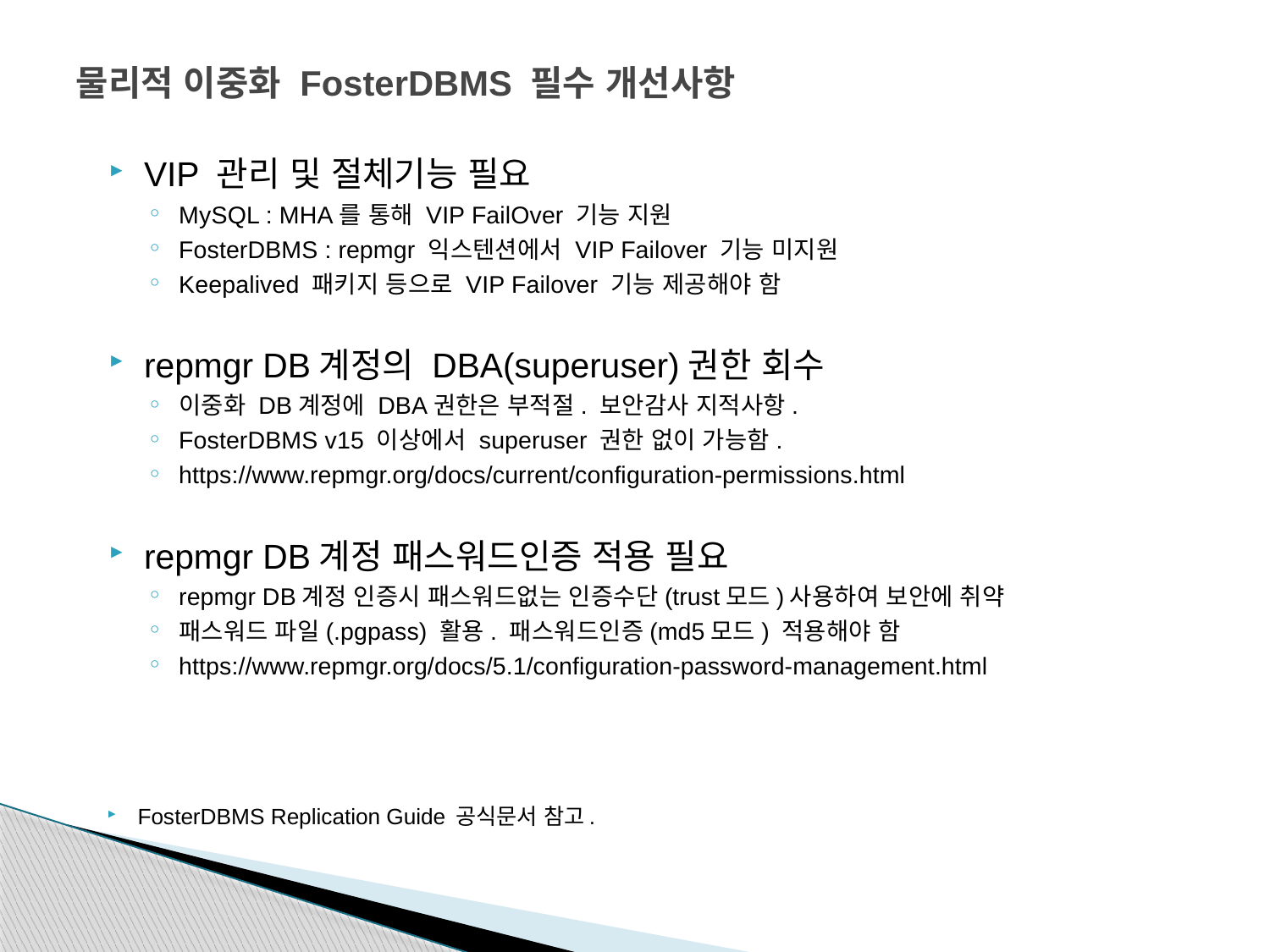

# 물리적 이중화 FosterDBMS 필수 개선사항
VIP 관리 및 절체기능 필요
MySQL : MHA를 통해 VIP FailOver 기능 지원
FosterDBMS : repmgr 익스텐션에서 VIP Failover 기능 미지원
Keepalived 패키지 등으로 VIP Failover 기능 제공해야 함

repmgr DB계정의 DBA(superuser)권한 회수
이중화 DB계정에 DBA권한은 부적절. 보안감사 지적사항.
FosterDBMS v15 이상에서 superuser 권한 없이 가능함.
https://www.repmgr.org/docs/current/configuration-permissions.html

repmgr DB계정 패스워드인증 적용 필요
repmgr DB계정 인증시 패스워드없는 인증수단(trust모드)사용하여 보안에 취약
패스워드 파일(.pgpass) 활용. 패스워드인증(md5모드) 적용해야 함
https://www.repmgr.org/docs/5.1/configuration-password-management.html
FosterDBMS Replication Guide 공식문서 참고.